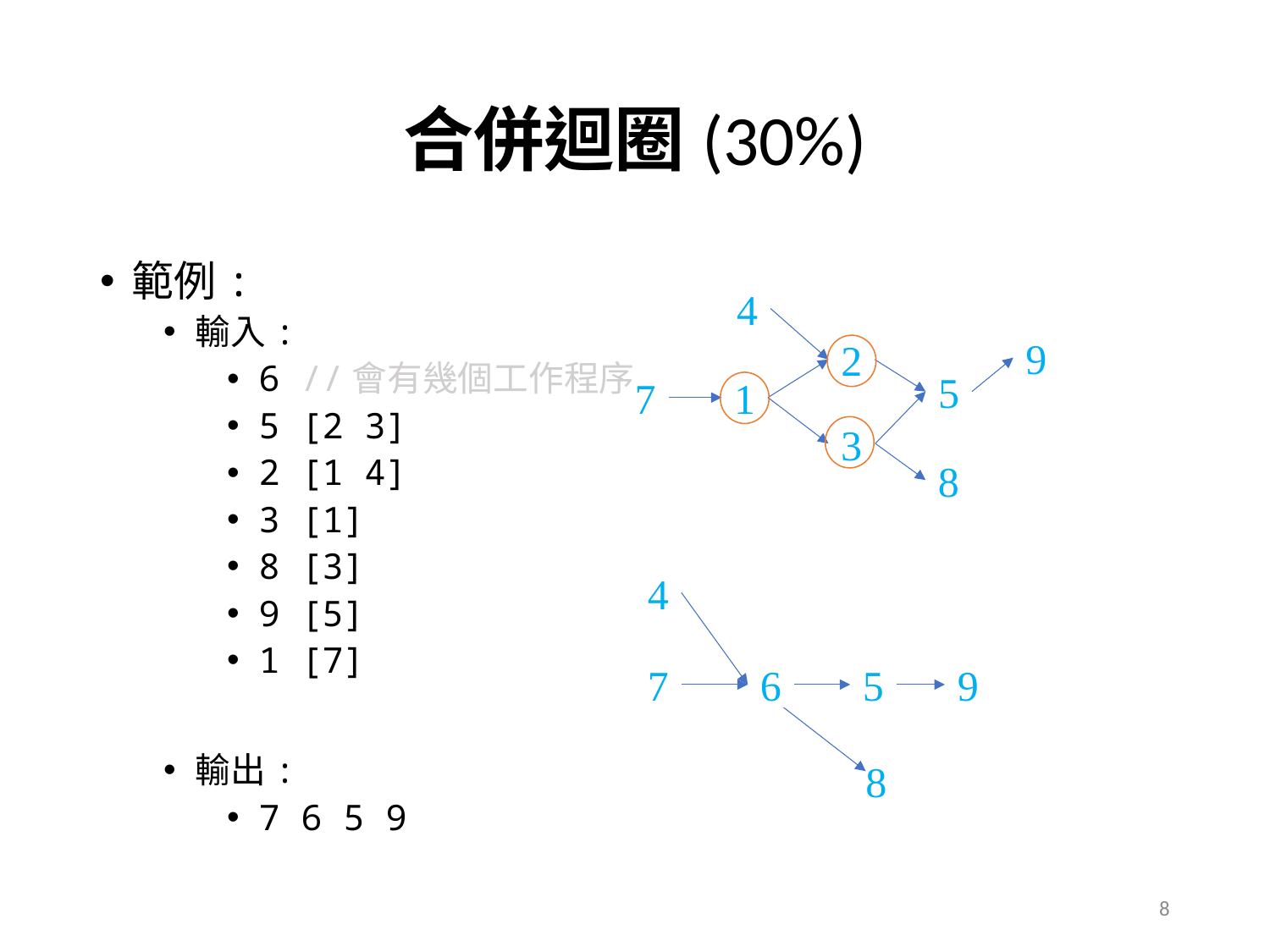

# 合併迴圈(30%)
範例:
輸入:
6 //會有幾個工作程序
5 [2 3]
2 [1 4]
3 [1]
8 [3]
9 [5]
1 [7]

輸出:
7 6 5 9
4
9
2

5
7
1

3

8
4
7
6
5
9
8
8